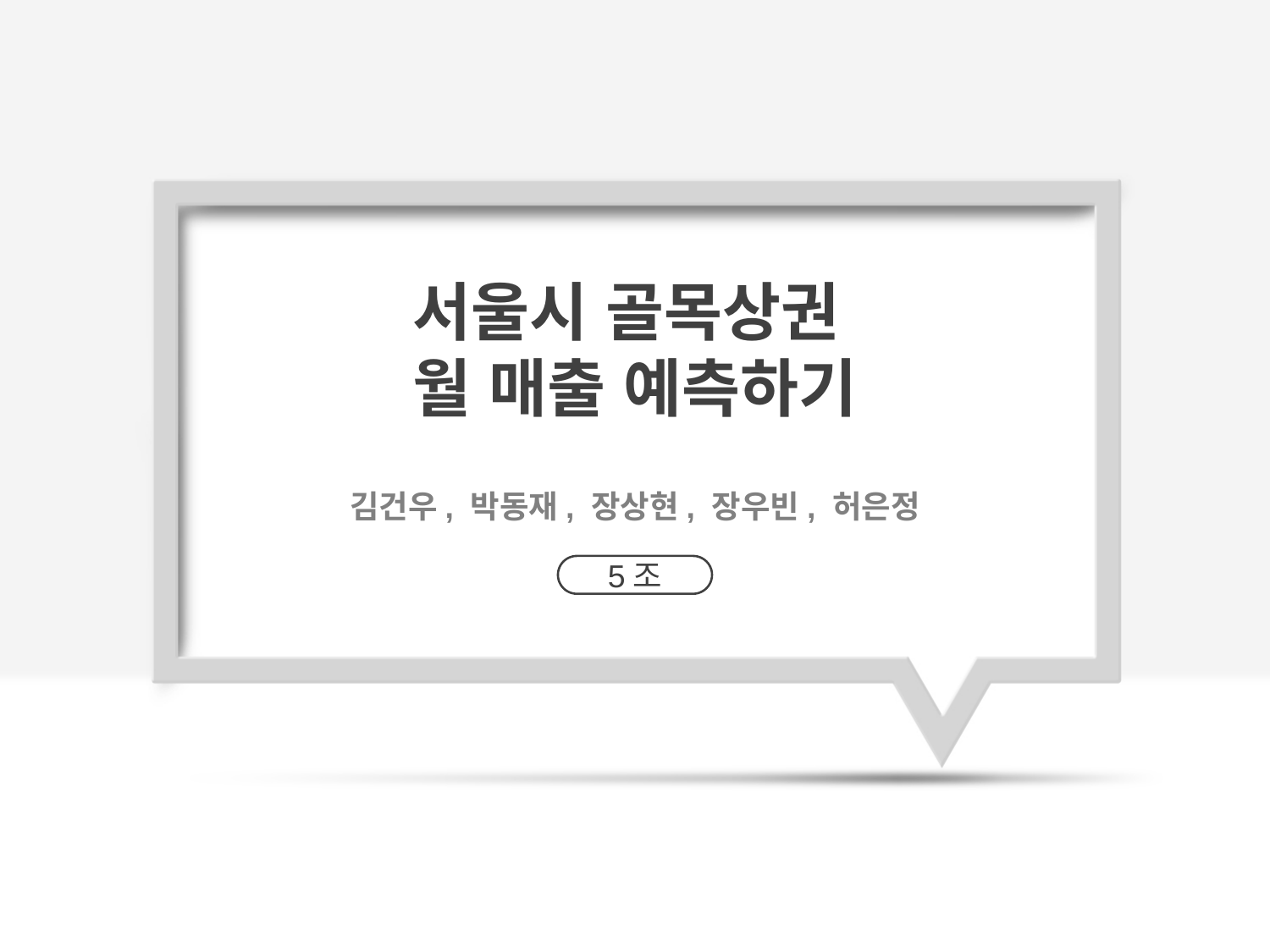

서울시 골목상권
월 매출 예측하기

김건우, 박동재, 장상현, 장우빈, 허은정
5조